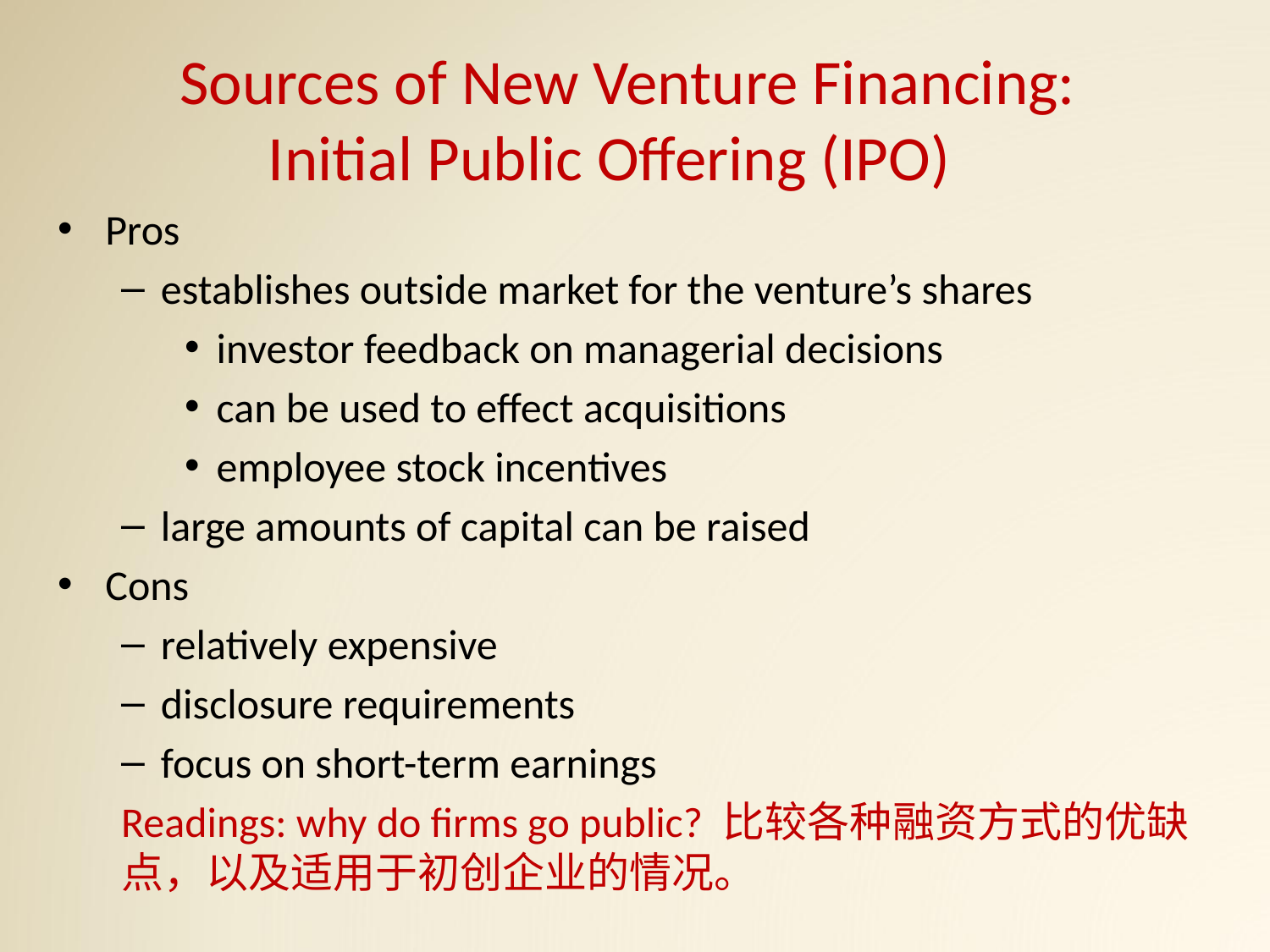

# Sources of New Venture Financing: Initial Public Offering (IPO)
Pros
establishes outside market for the venture’s shares
investor feedback on managerial decisions
can be used to effect acquisitions
employee stock incentives
large amounts of capital can be raised
Cons
relatively expensive
disclosure requirements
focus on short-term earnings
Readings: why do firms go public? 比较各种融资方式的优缺点，以及适用于初创企业的情况。
21